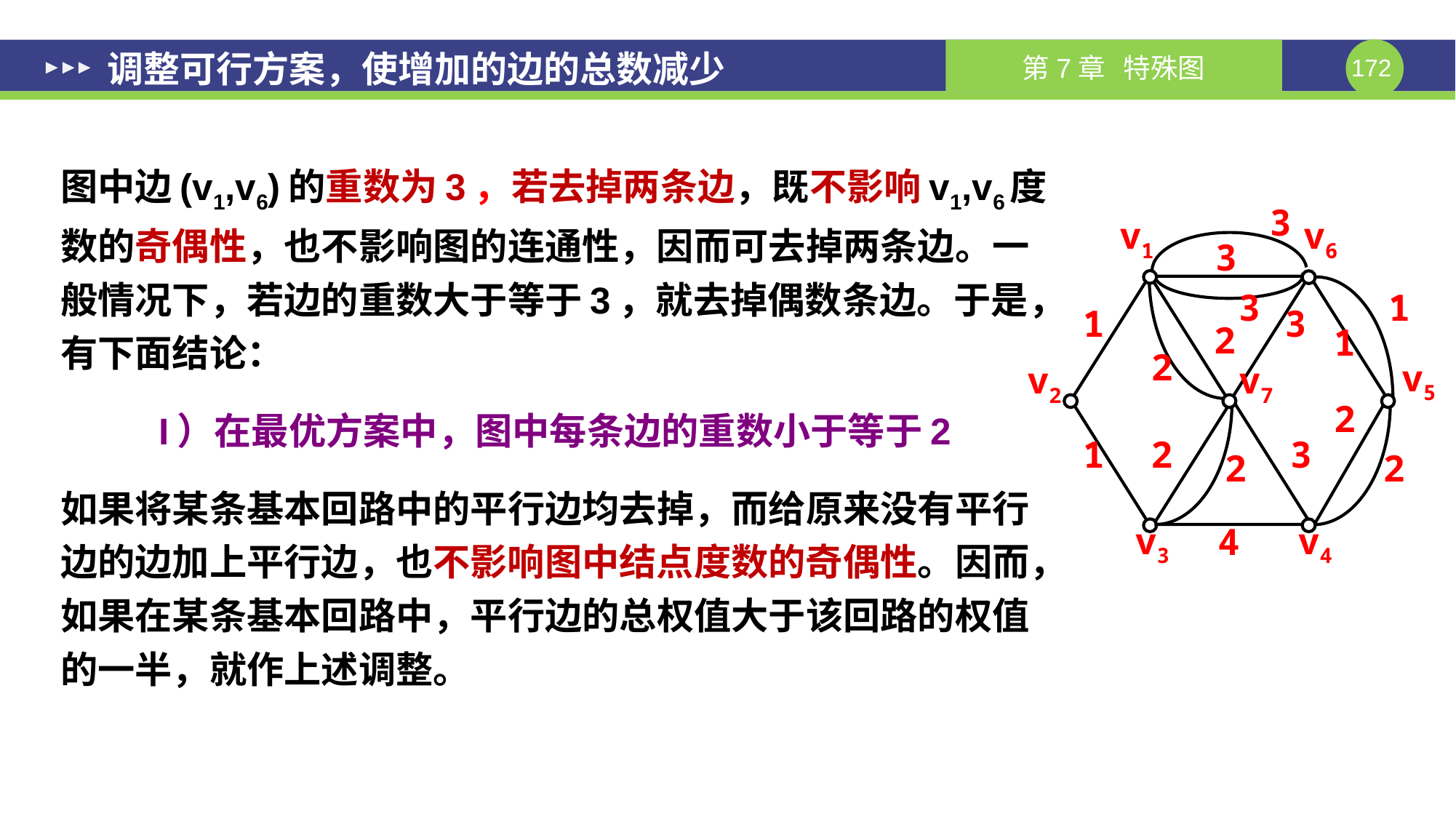

# 调整可行方案，使增加的边的总数减少
图中边(v1,v6)的重数为3，若去掉两条边，既不影响v1,v6度数的奇偶性，也不影响图的连通性，因而可去掉两条边。一般情况下，若边的重数大于等于3，就去掉偶数条边。于是，有下面结论：
I）在最优方案中，图中每条边的重数小于等于2
如果将某条基本回路中的平行边均去掉，而给原来没有平行边的边加上平行边，也不影响图中结点度数的奇偶性。因而，如果在某条基本回路中，平行边的总权值大于该回路的权值的一半，就作上述调整。
3
v1
v6

3

3
1
1
3
2
1
2
v5
v2
v7

2

1
2
3
2
2
v3
v4

4